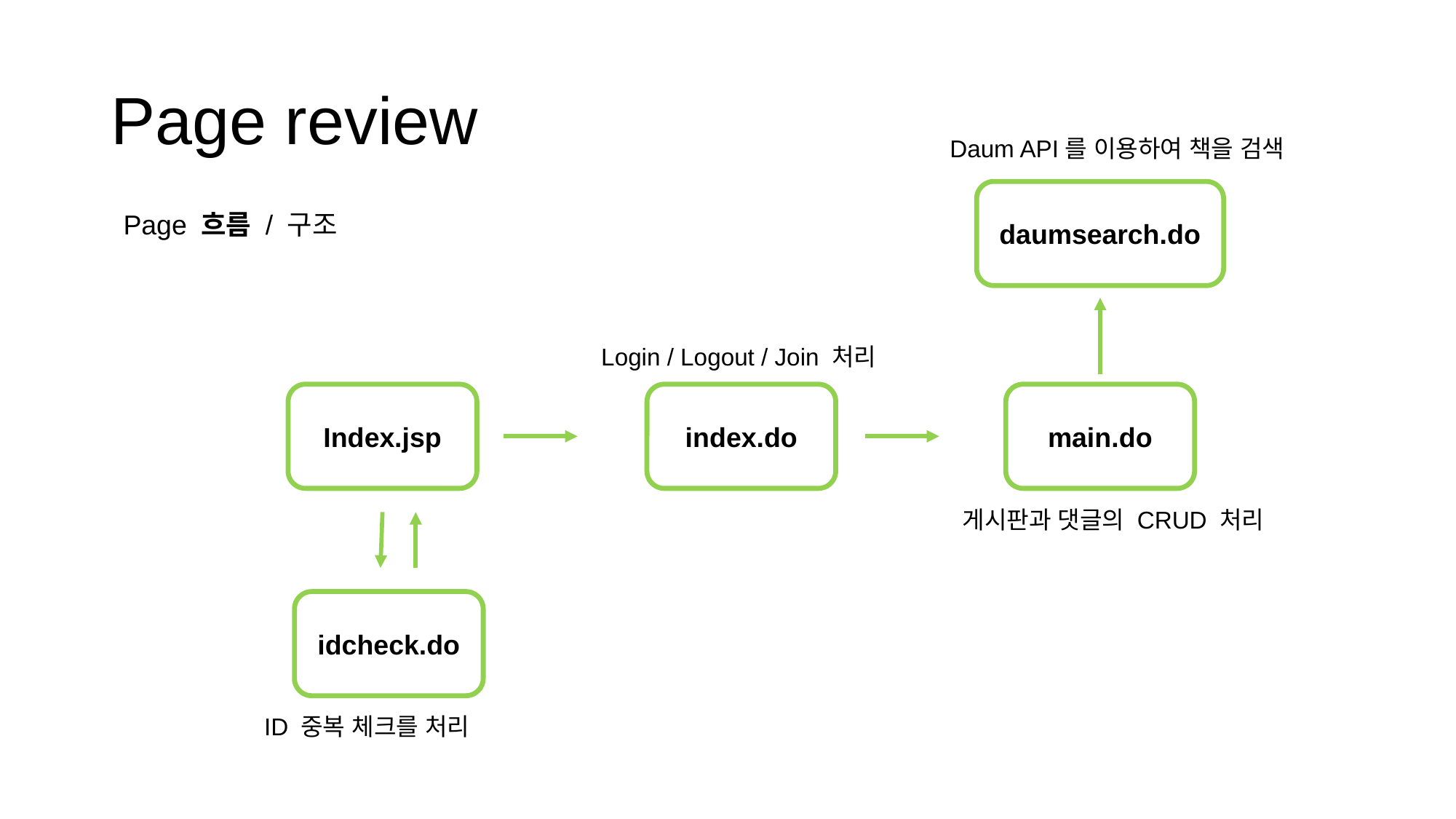

# Page review
Daum API를 이용하여 책을 검색
daumsearch.do
Login / Logout / Join 처리
index.do
main.do
Index.jsp
게시판과 댓글의 CRUD 처리
idcheck.do
ID 중복 체크를 처리
Page 흐름 / 구조